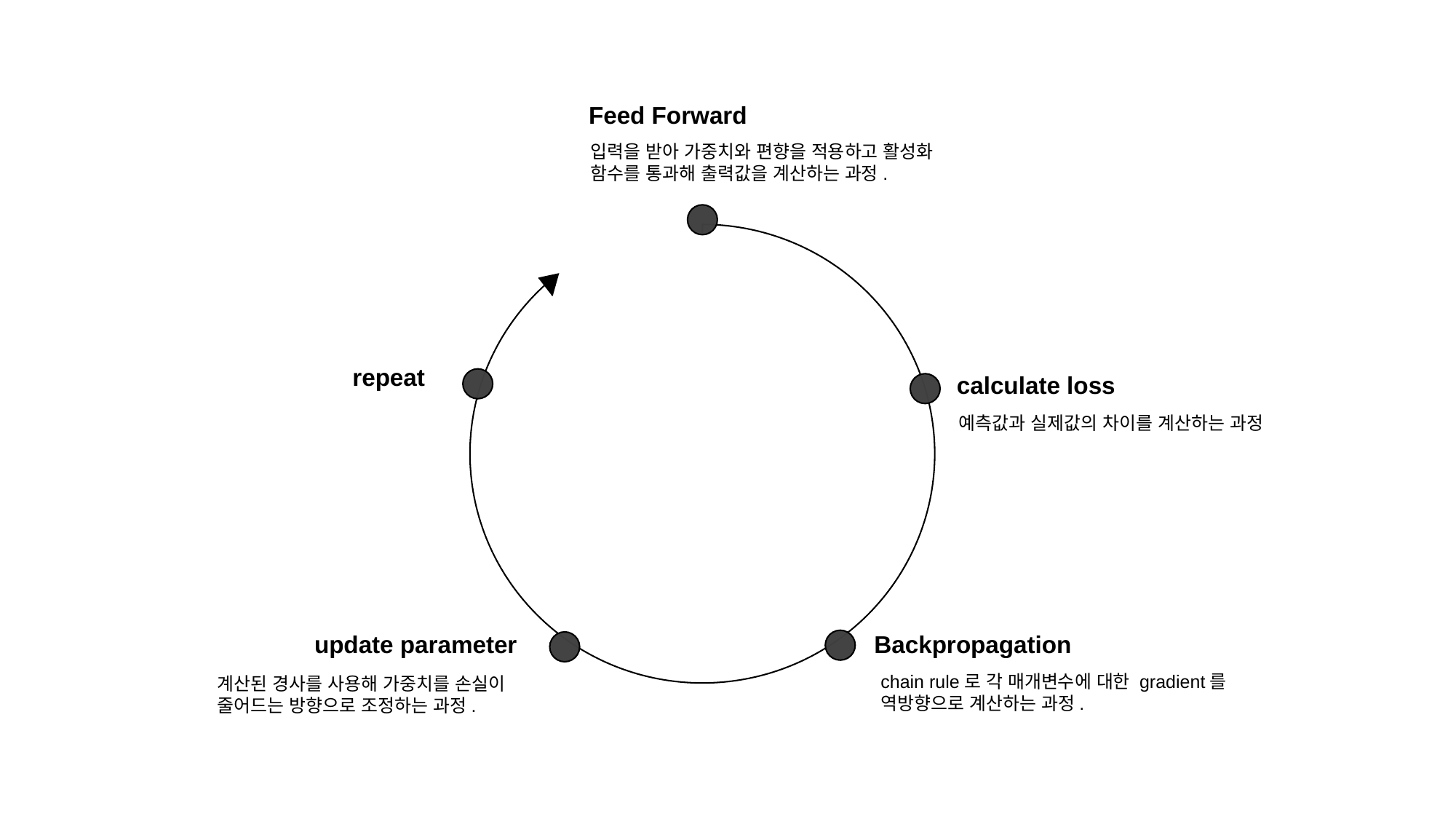

Feed Forward
입력을 받아 가중치와 편향을 적용하고 활성화 함수를 통과해 출력값을 계산하는 과정.

repeat
calculate loss

예측값과 실제값의 차이를 계산하는 과정
update parameter
Backpropagation

chain rule로 각 매개변수에 대한 gradient를 역방향으로 계산하는 과정.
계산된 경사를 사용해 가중치를 손실이 줄어드는 방향으로 조정하는 과정.